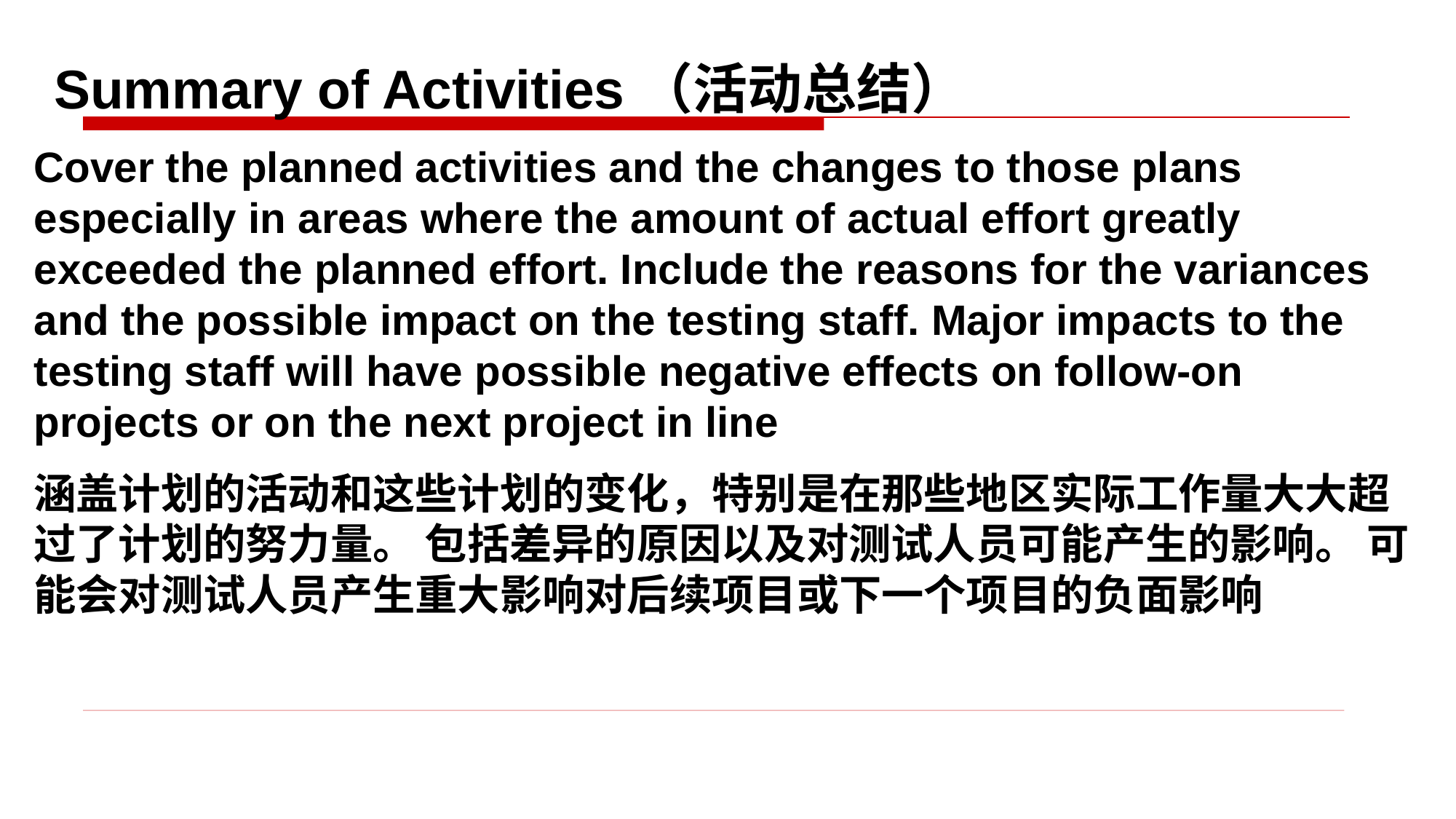

# Summary of Activities（活动总结）
Cover the planned activities and the changes to those plans especially in areas where the amount of actual effort greatly exceeded the planned effort. Include the reasons for the variances and the possible impact on the testing staff. Major impacts to the testing staff will have possible negative effects on follow-on projects or on the next project in line
涵盖计划的活动和这些计划的变化，特别是在那些地区实际工作量大大超过了计划的努力量。 包括差异的原因以及对测试人员可能产生的影响。 可能会对测试人员产生重大影响对后续项目或下一个项目的负面影响